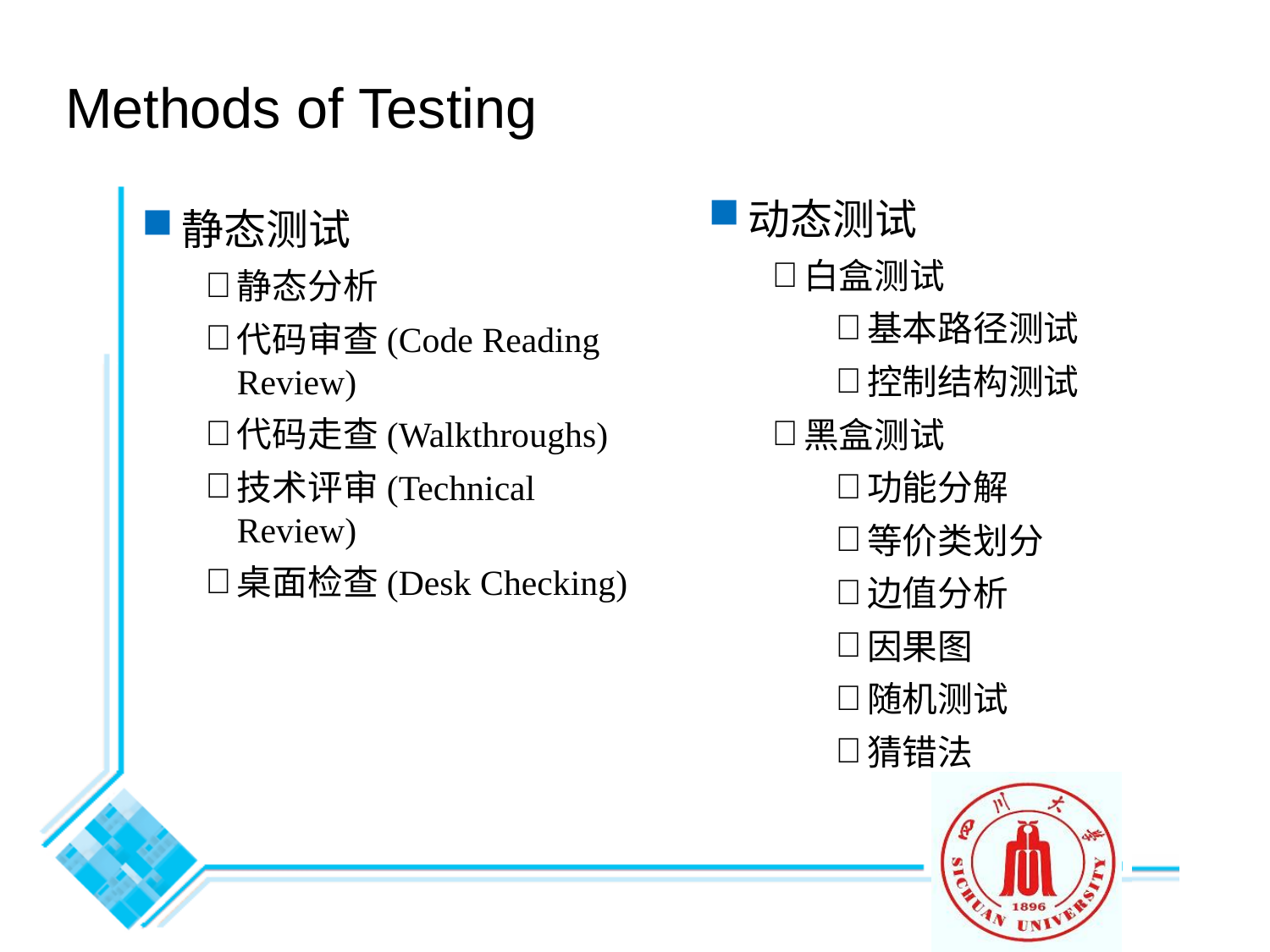

Methods of Testing
动态测试
白盒测试
基本路径测试
控制结构测试
黑盒测试
功能分解
等价类划分
边值分析
因果图
随机测试
猜错法
静态测试
静态分析
代码审查(Code Reading Review)
代码走查(Walkthroughs)
技术评审(Technical Review)
桌面检查(Desk Checking)